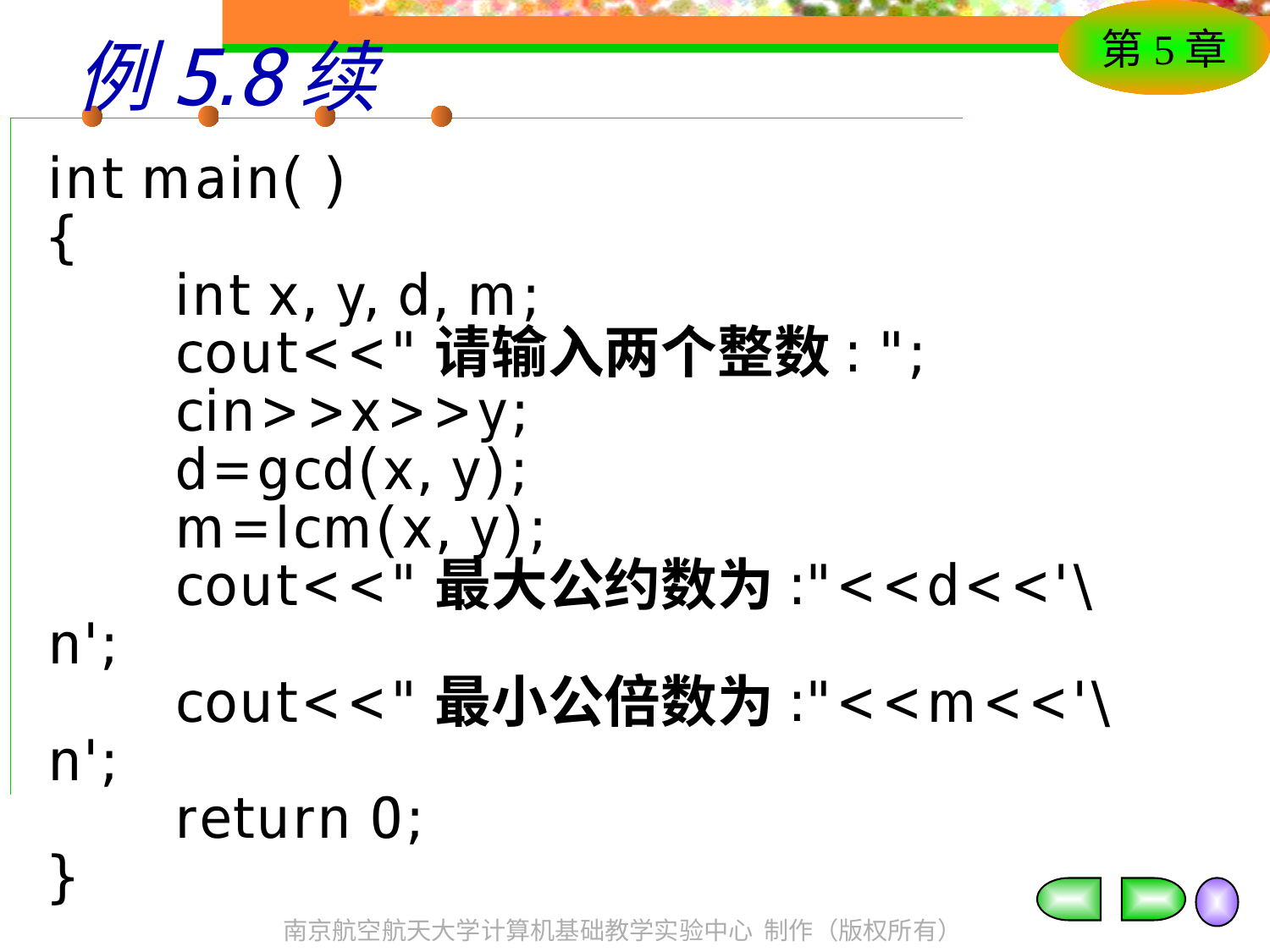

# 例5.8续
int main( )
{
	int x, y, d, m;
	cout<<"请输入两个整数: ";
	cin>>x>>y;
	d=gcd(x, y);
	m=lcm(x, y);
	cout<<"最大公约数为:"<<d<<'\n';
	cout<<"最小公倍数为:"<<m<<'\n';
	return 0;
}